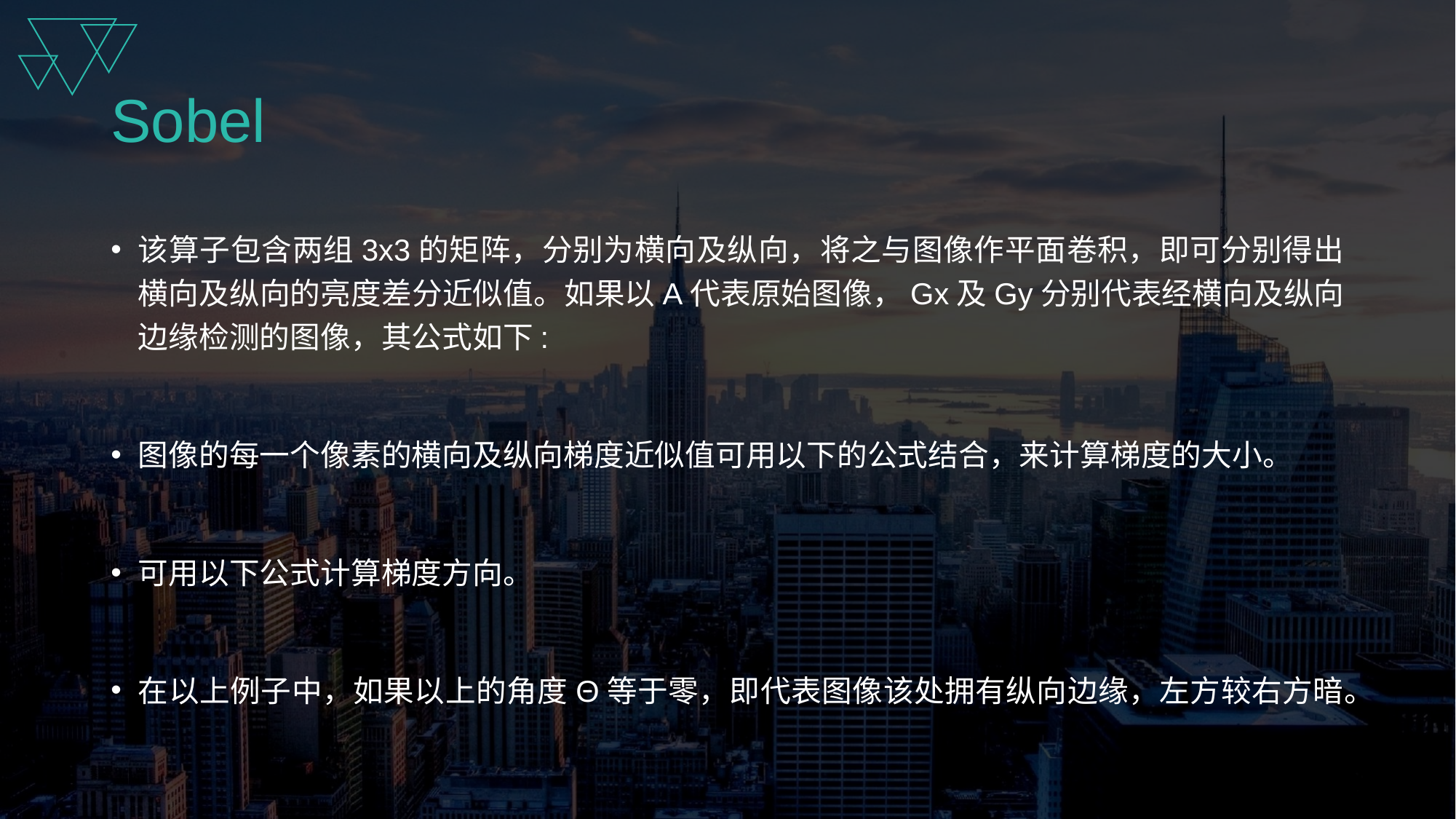

# Sobel
该算子包含两组3x3的矩阵，分别为横向及纵向，将之与图像作平面卷积，即可分别得出横向及纵向的亮度差分近似值。如果以A代表原始图像，Gx及Gy分别代表经横向及纵向边缘检测的图像，其公式如下:

图像的每一个像素的横向及纵向梯度近似值可用以下的公式结合，来计算梯度的大小。

可用以下公式计算梯度方向。

在以上例子中，如果以上的角度Θ等于零，即代表图像该处拥有纵向边缘，左方较右方暗。